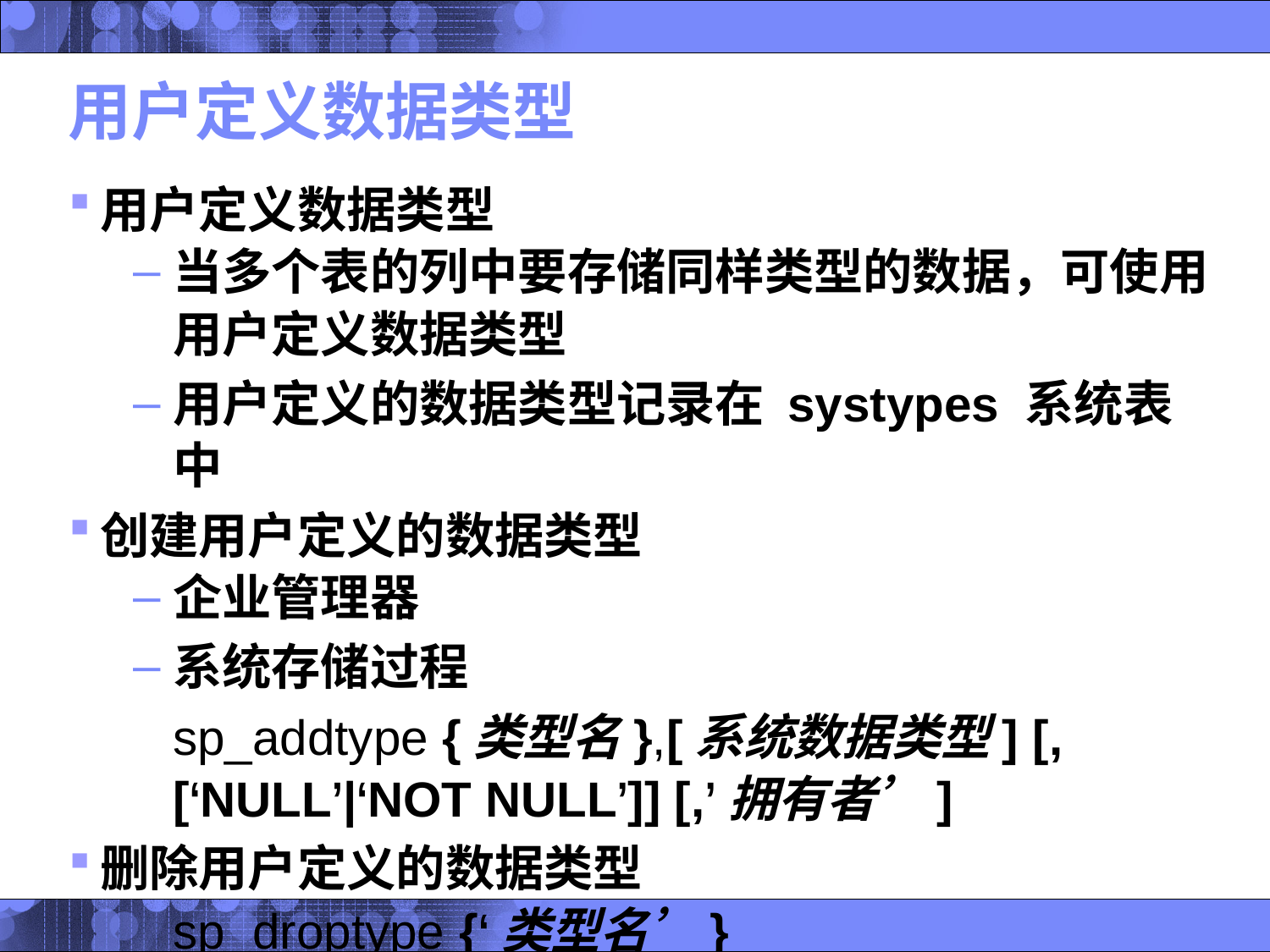

# 用户定义数据类型
用户定义数据类型
当多个表的列中要存储同样类型的数据，可使用用户定义数据类型
用户定义的数据类型记录在 systypes 系统表中
创建用户定义的数据类型
企业管理器
系统存储过程
	sp_addtype {类型名},[系统数据类型] [,[‘NULL’|‘NOT NULL’]] [,’拥有者’]
删除用户定义的数据类型
	sp_droptype {‘类型名’}